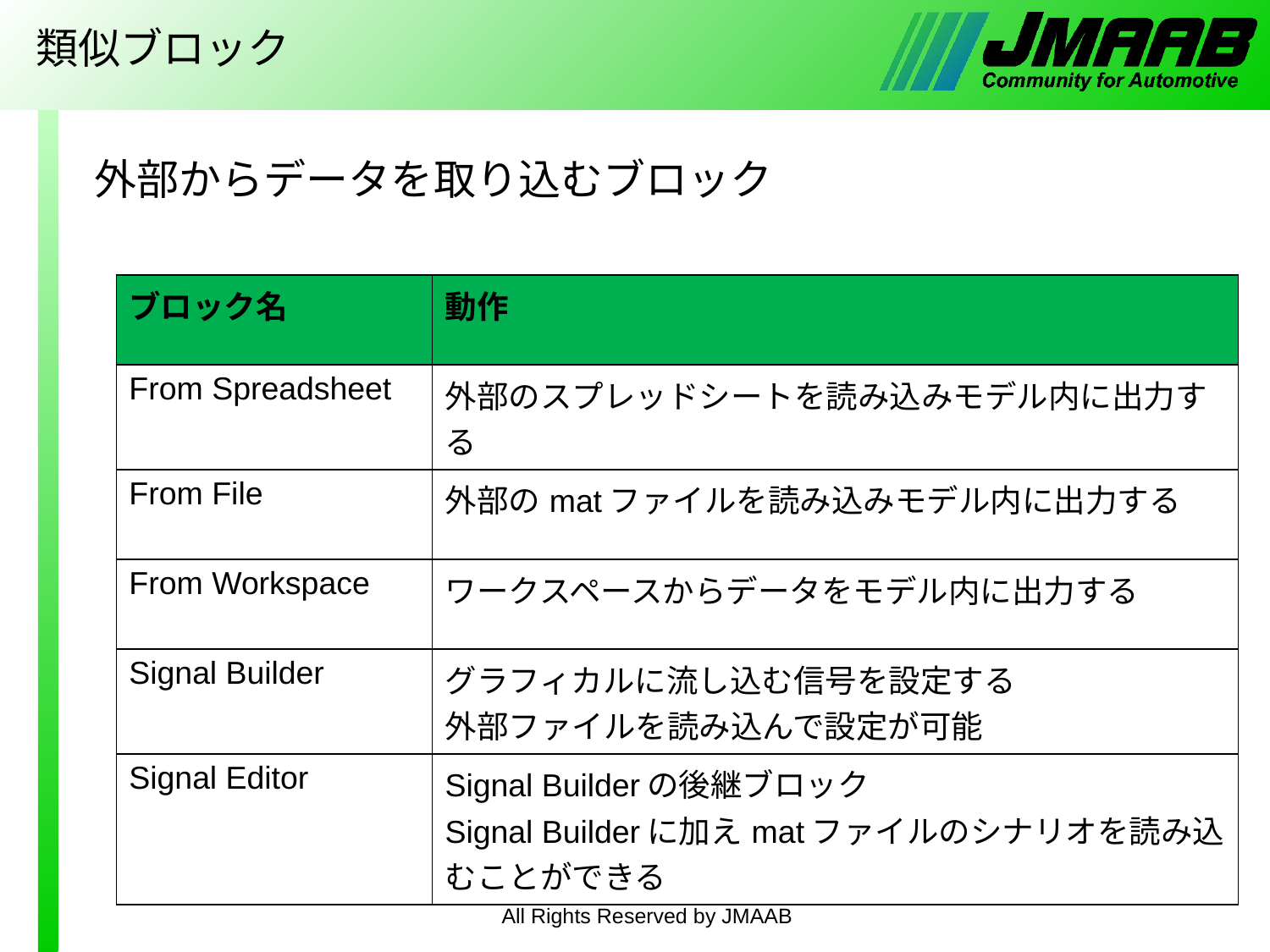

# 類似ブロック
外部からデータを取り込むブロック

| ブロック名 | 動作 |
| --- | --- |
| From Spreadsheet | 外部のスプレッドシートを読み込みモデル内に出力する |
| From File | 外部のmatファイルを読み込みモデル内に出力する |
| From Workspace | ワークスペースからデータをモデル内に出力する |
| Signal Builder | グラフィカルに流し込む信号を設定する 外部ファイルを読み込んで設定が可能 |
| Signal Editor | Signal Builderの後継ブロック Signal Builderに加えmatファイルのシナリオを読み込むことができる |